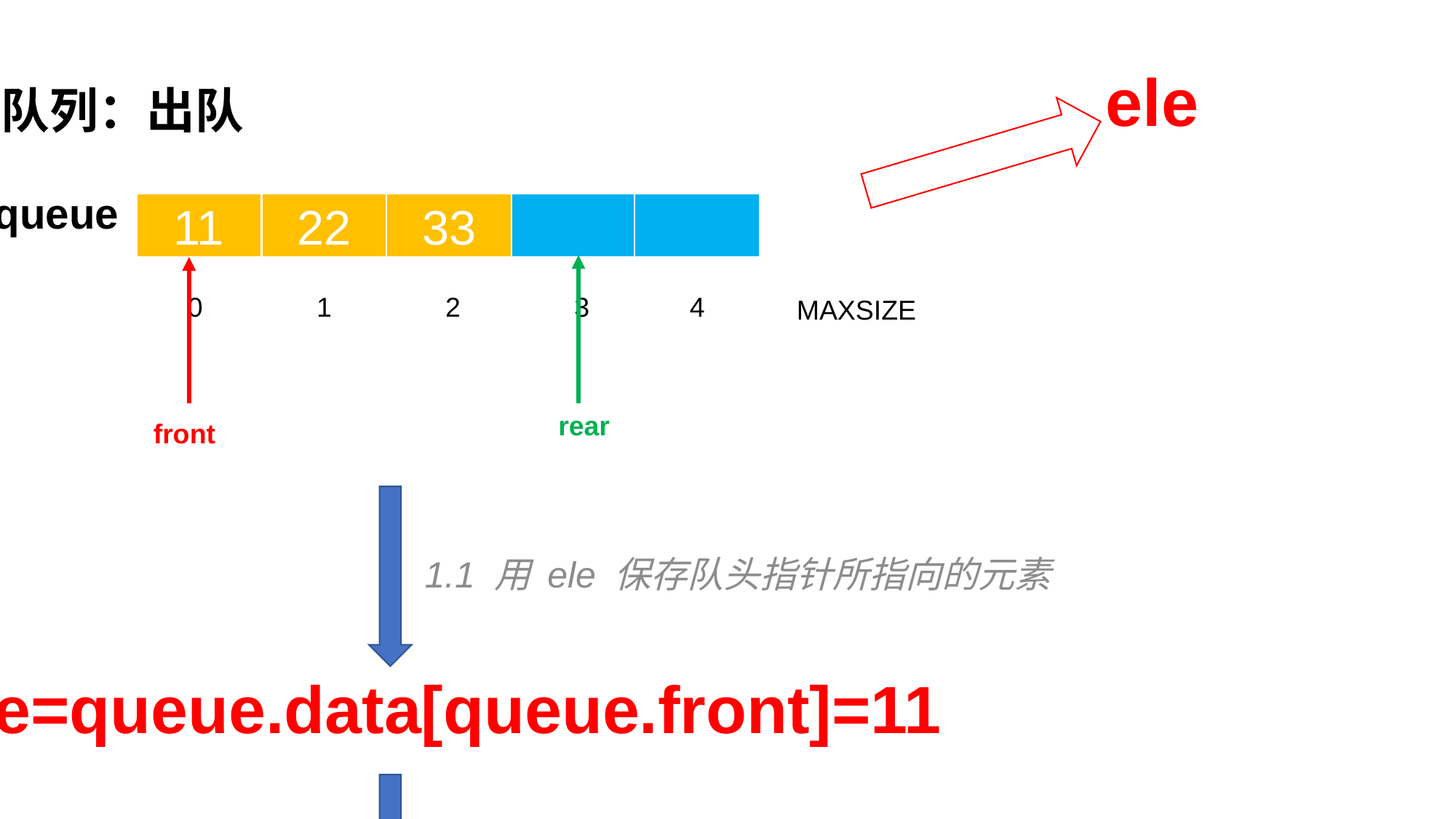

ele
顺序队列：出队

queue
11
22
33

0
1
2
3
4
MAXSIZE
rear
front

1.1 用 ele 保存队头指针所指向的元素
ele=queue.data[queue.front]=11

1.2 将队头指针加一，让队头指针始终指向队头元素
queue
11
22
33

0
1
2
3
4
MAXSIZE
rear
front